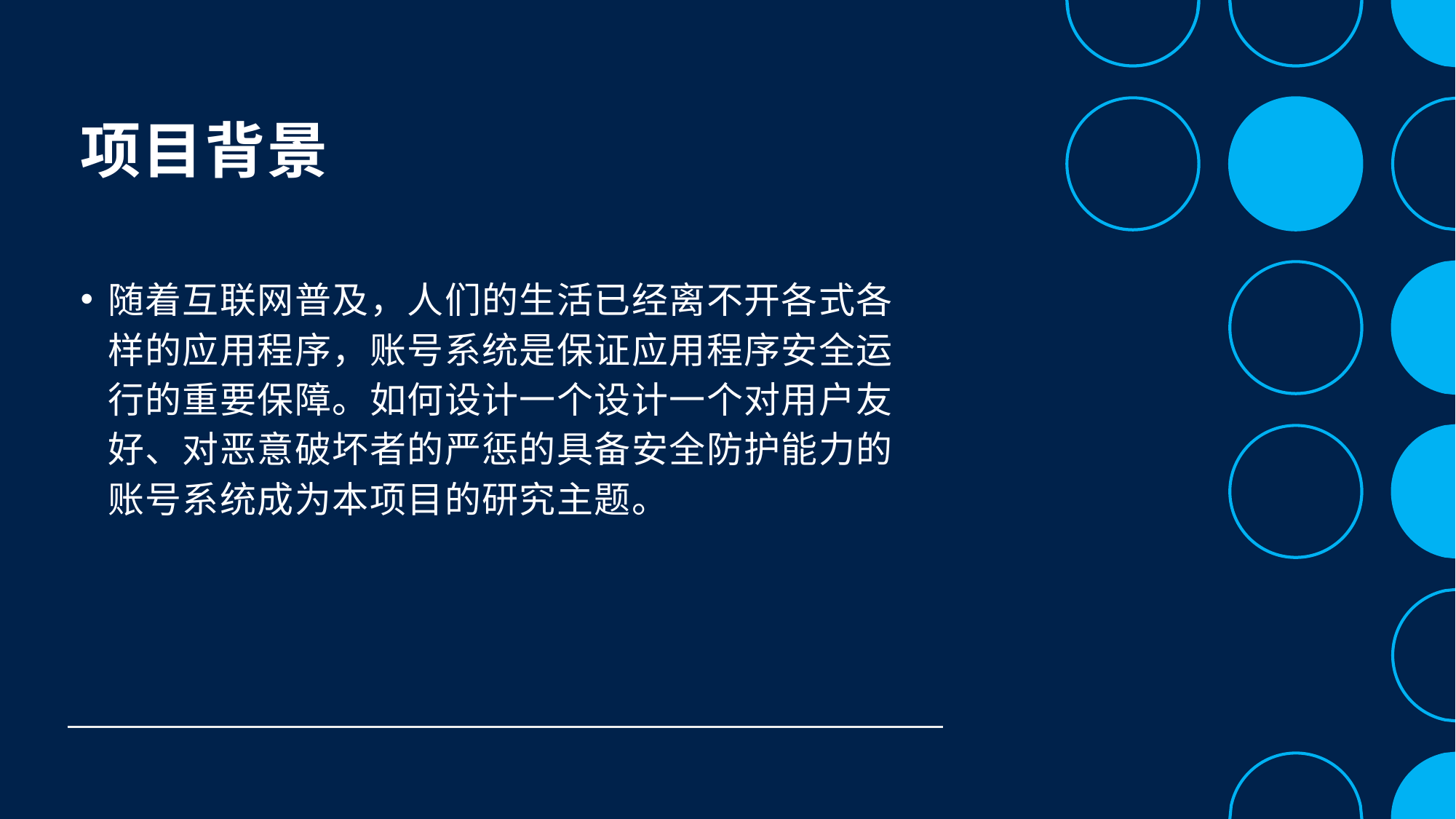

# 项目背景
随着互联网普及，人们的生活已经离不开各式各样的应用程序，账号系统是保证应用程序安全运行的重要保障。如何设计一个设计一个对用户友好、对恶意破坏者的严惩的具备安全防护能力的账号系统成为本项目的研究主题。